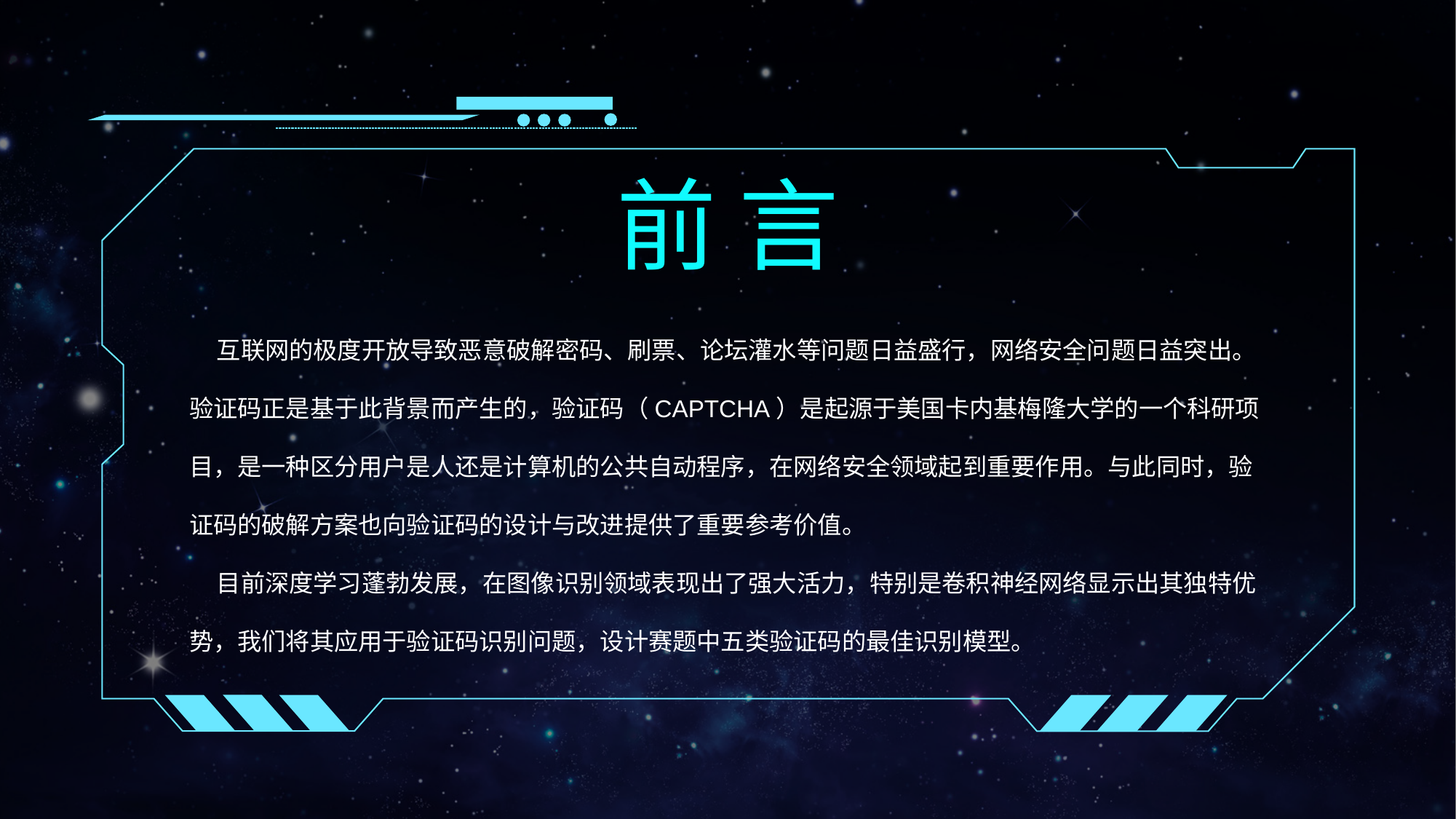

前 言
    互联网的极度开放导致恶意破解密码、刷票、论坛灌水等问题日益盛行，网络安全问题日益突出。验证码正是基于此背景而产生的，验证码（CAPTCHA）是起源于美国卡内基梅隆大学的一个科研项目，是一种区分用户是人还是计算机的公共自动程序，在网络安全领域起到重要作用。与此同时，验证码的破解方案也向验证码的设计与改进提供了重要参考价值。
    目前深度学习蓬勃发展，在图像识别领域表现出了强大活力，特别是卷积神经网络显示出其独特优势，我们将其应用于验证码识别问题，设计赛题中五类验证码的最佳识别模型。